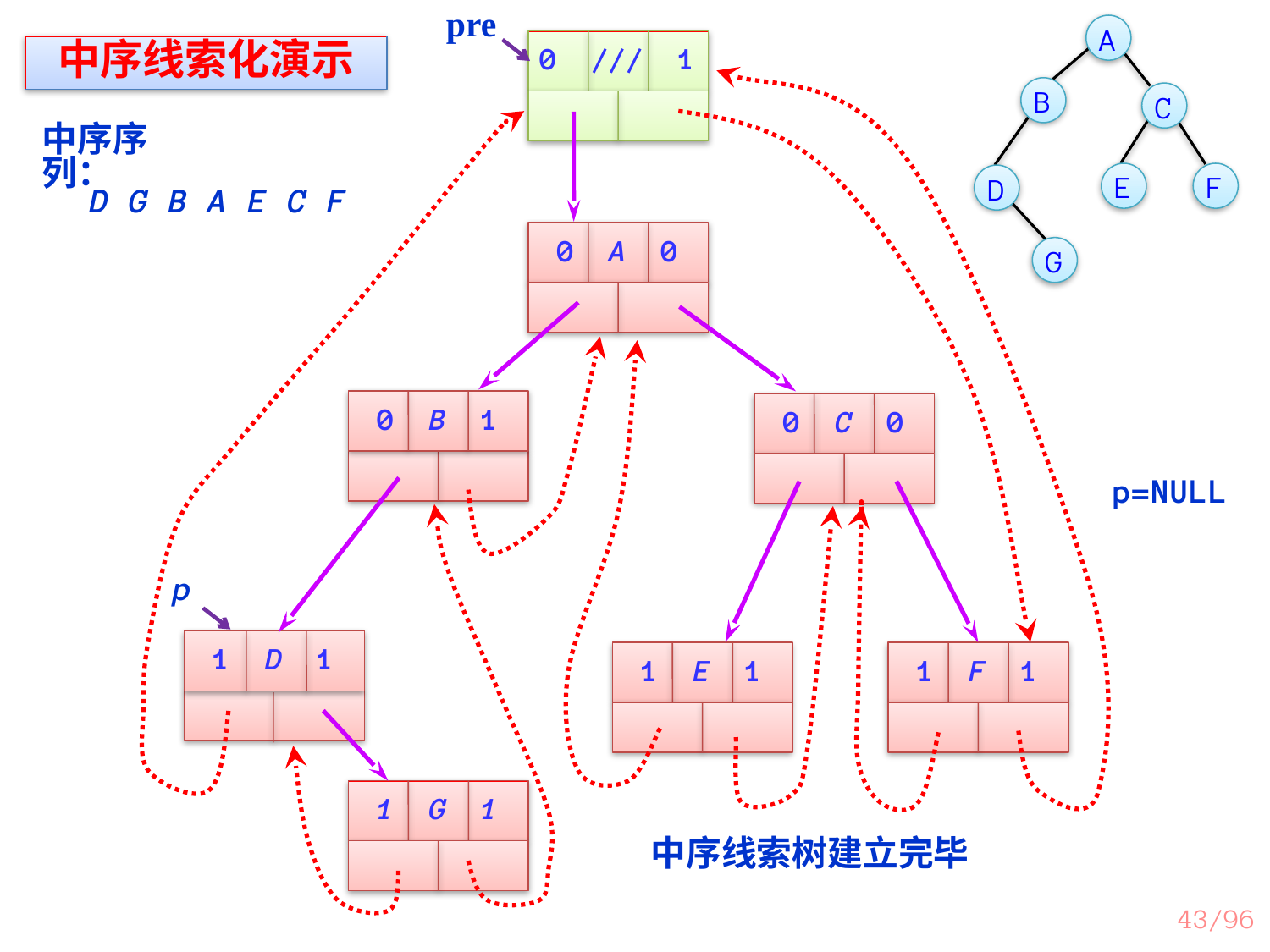

pre
A

B
C

E
F
D

G
0  ///  1

中序线索化演示

中序序列：
D
G
B
A
E
C
F
0  A  0

0  B  1

0  C  0

p=NULL

p
1  D  1

1  E  1

1  F  1

1  G  1

中序线索树建立完毕
43/96